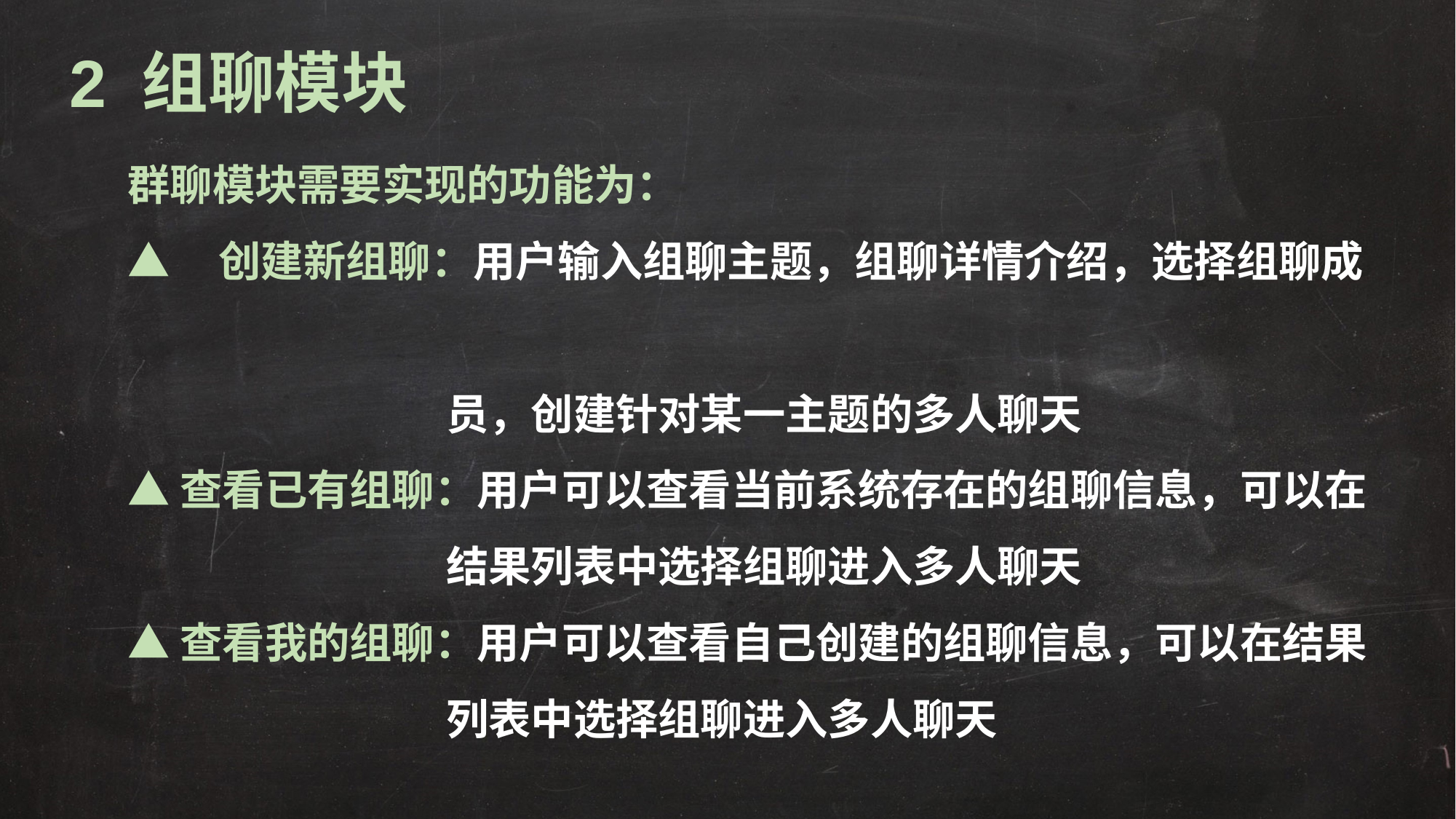

2 组聊模块
群聊模块需要实现的功能为：
▲    创建新组聊：用户输入组聊主题，组聊详情介绍，选择组聊成
                                员，创建针对某一主题的多人聊天
▲查看已有组聊：用户可以查看当前系统存在的组聊信息，可以在
                                结果列表中选择组聊进入多人聊天
▲查看我的组聊：用户可以查看自己创建的组聊信息，可以在结果
                                列表中选择组聊进入多人聊天